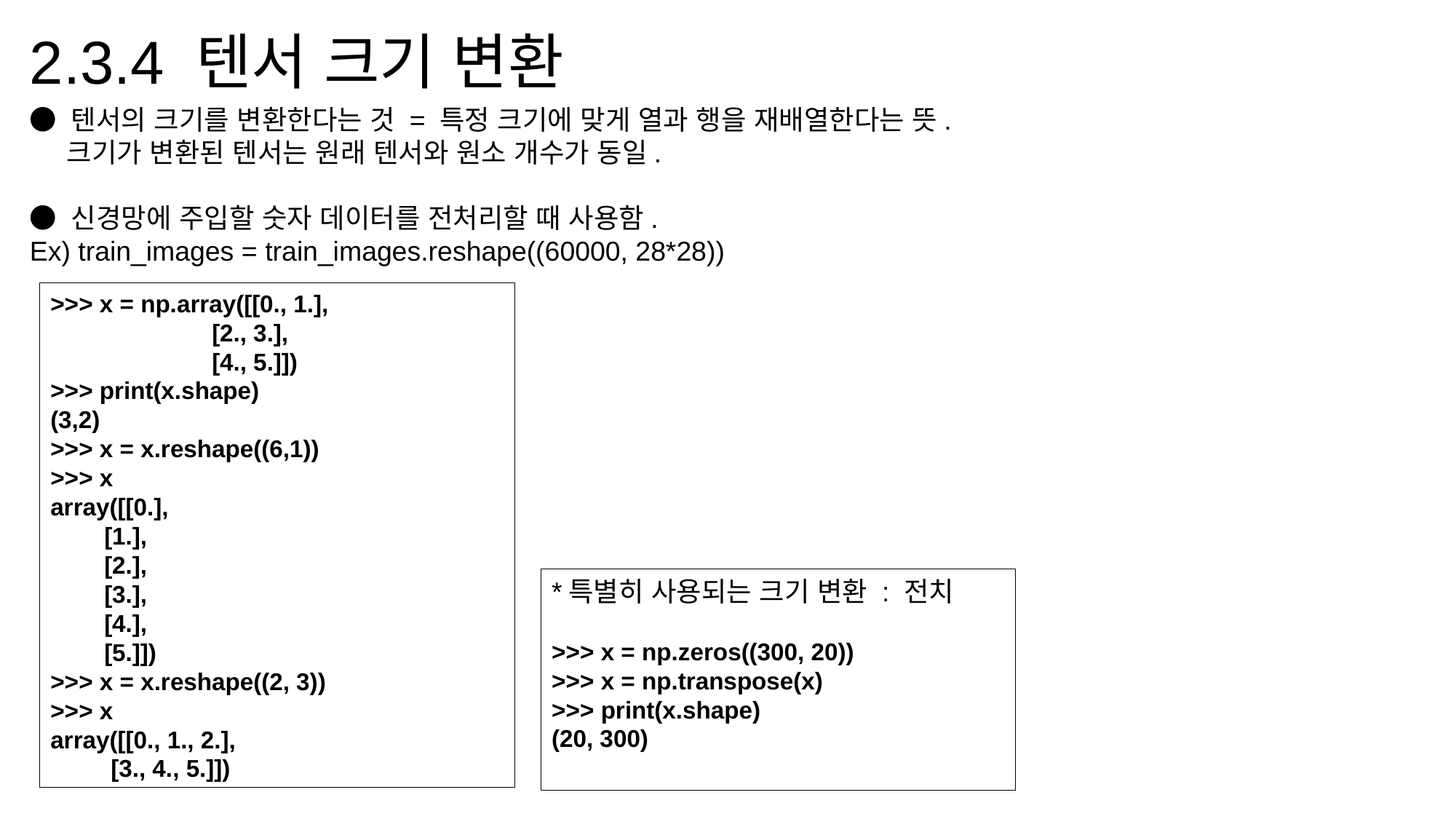

2.3.4 텐서 크기 변환
● 텐서의 크기를 변환한다는 것 = 특정 크기에 맞게 열과 행을 재배열한다는 뜻.
    크기가 변환된 텐서는 원래 텐서와 원소 개수가 동일.

● 신경망에 주입할 숫자 데이터를 전처리할 때 사용함.
Ex) train_images = train_images.reshape((60000, 28*28))

>>> x = np.array([[0., 1.],
                        [2., 3.],
                        [4., 5.]])
>>> print(x.shape)
(3,2)
>>> x = x.reshape((6,1))
>>> x
array([[0.],
        [1.],
        [2.],
        [3.],
        [4.],
        [5.]])
>>> x = x.reshape((2, 3))
>>> x
array([[0., 1., 2.],
         [3., 4., 5.]])
*특별히 사용되는 크기 변환 : 전치

>>> x = np.zeros((300, 20))
>>> x = np.transpose(x)
>>> print(x.shape)
(20, 300)